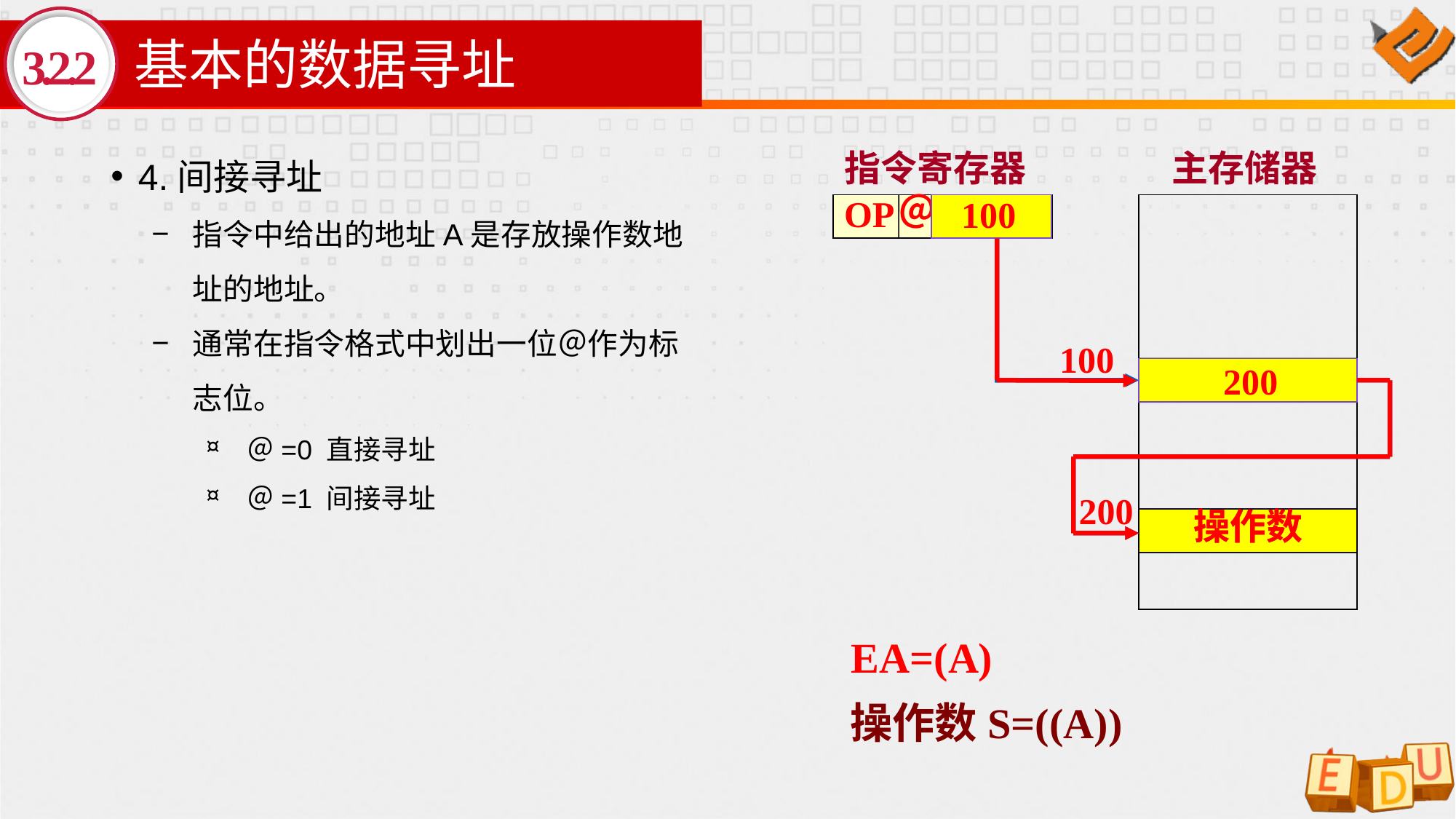

# 基本的数据寻址
3.2.2
4.间接寻址
指令中给出的地址A是存放操作数地址的地址。
通常在指令格式中划出一位＠作为标志位。
＠=0 直接寻址
＠=1 间接寻址

指令寄存器
主存储器
＠
A
OP

操作数

EA
100

100
200

200
操作数

 EA=(A)
操作数S=((A))